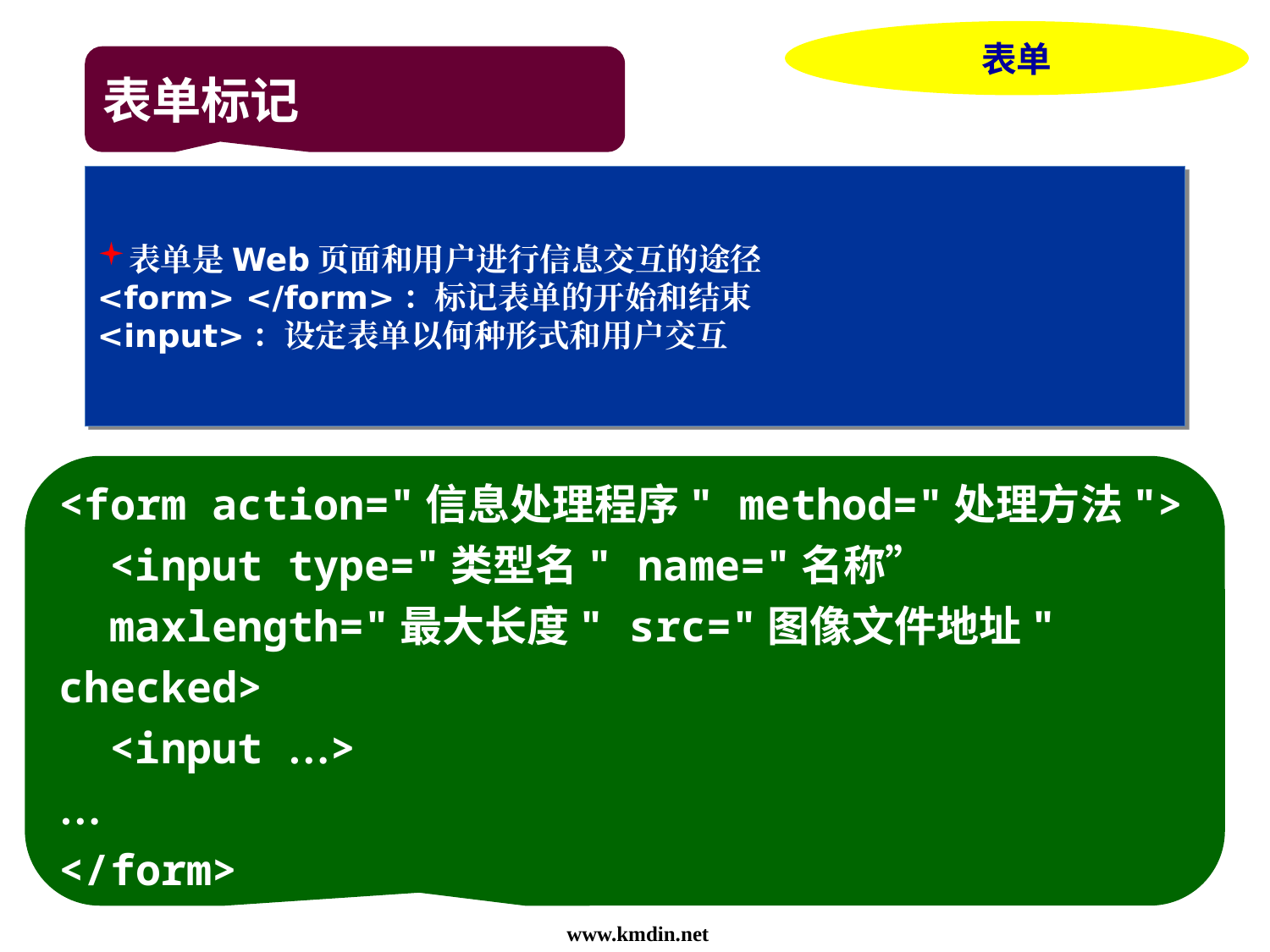

46
表单
表单标记
表单是Web页面和用户进行信息交互的途径
<form> </form>：标记表单的开始和结束
<input>：设定表单以何种形式和用户交互
<form action="信息处理程序" method="处理方法">
  <input type="类型名" name="名称”
  maxlength="最大长度" src="图像文件地址" checked>
  <input …>
…
</form>